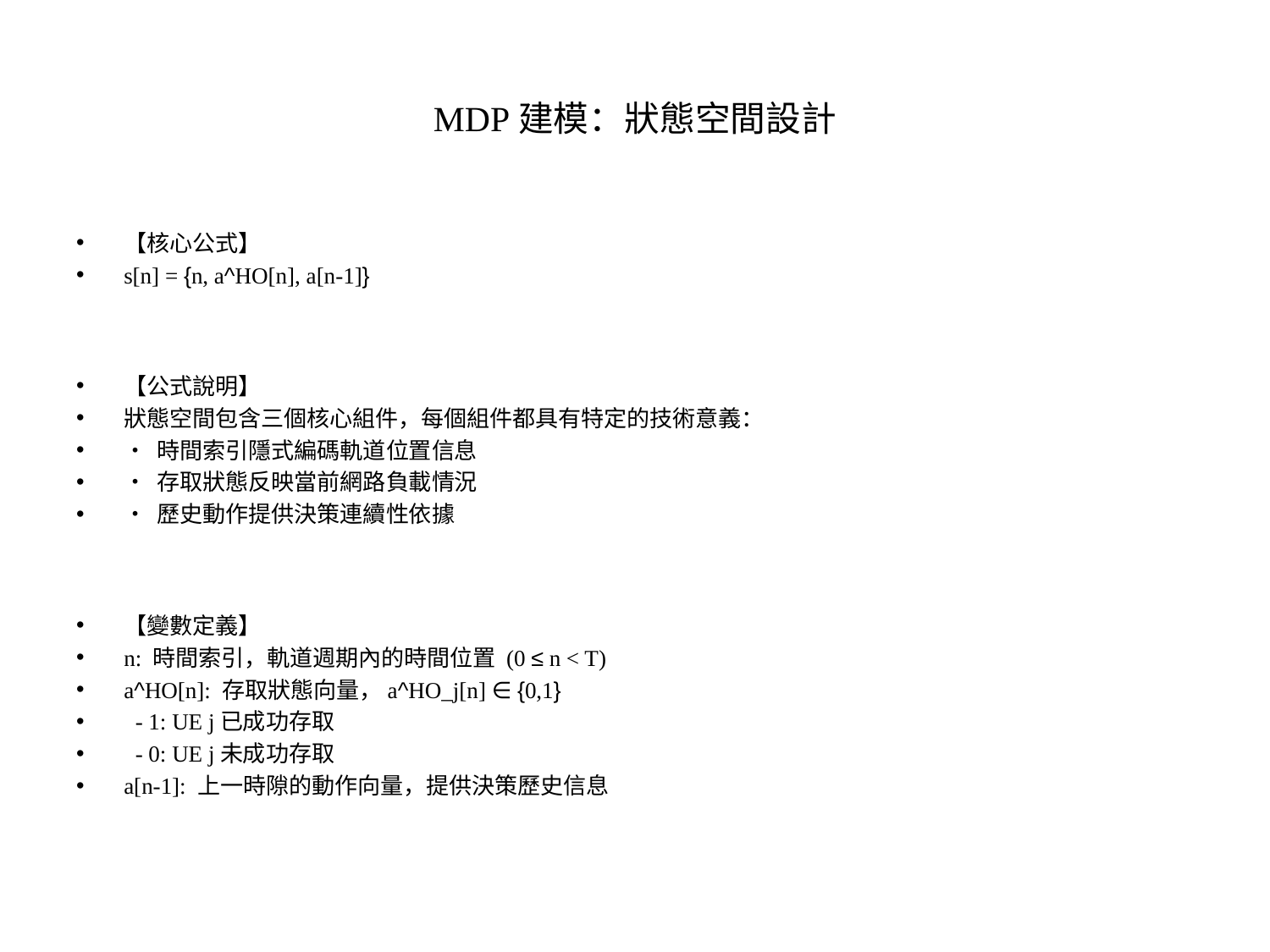

# MDP建模：狀態空間設計
【核心公式】
s[n] = {n, a^HO[n], a[n-1]}

【公式說明】
狀態空間包含三個核心組件，每個組件都具有特定的技術意義：
• 時間索引隱式編碼軌道位置信息
• 存取狀態反映當前網路負載情況
• 歷史動作提供決策連續性依據

【變數定義】
n: 時間索引，軌道週期內的時間位置 (0 ≤ n < T)
a^HO[n]: 存取狀態向量，a^HO_j[n] ∈ {0,1}
  - 1: UE j已成功存取
  - 0: UE j未成功存取
a[n-1]: 上一時隙的動作向量，提供決策歷史信息